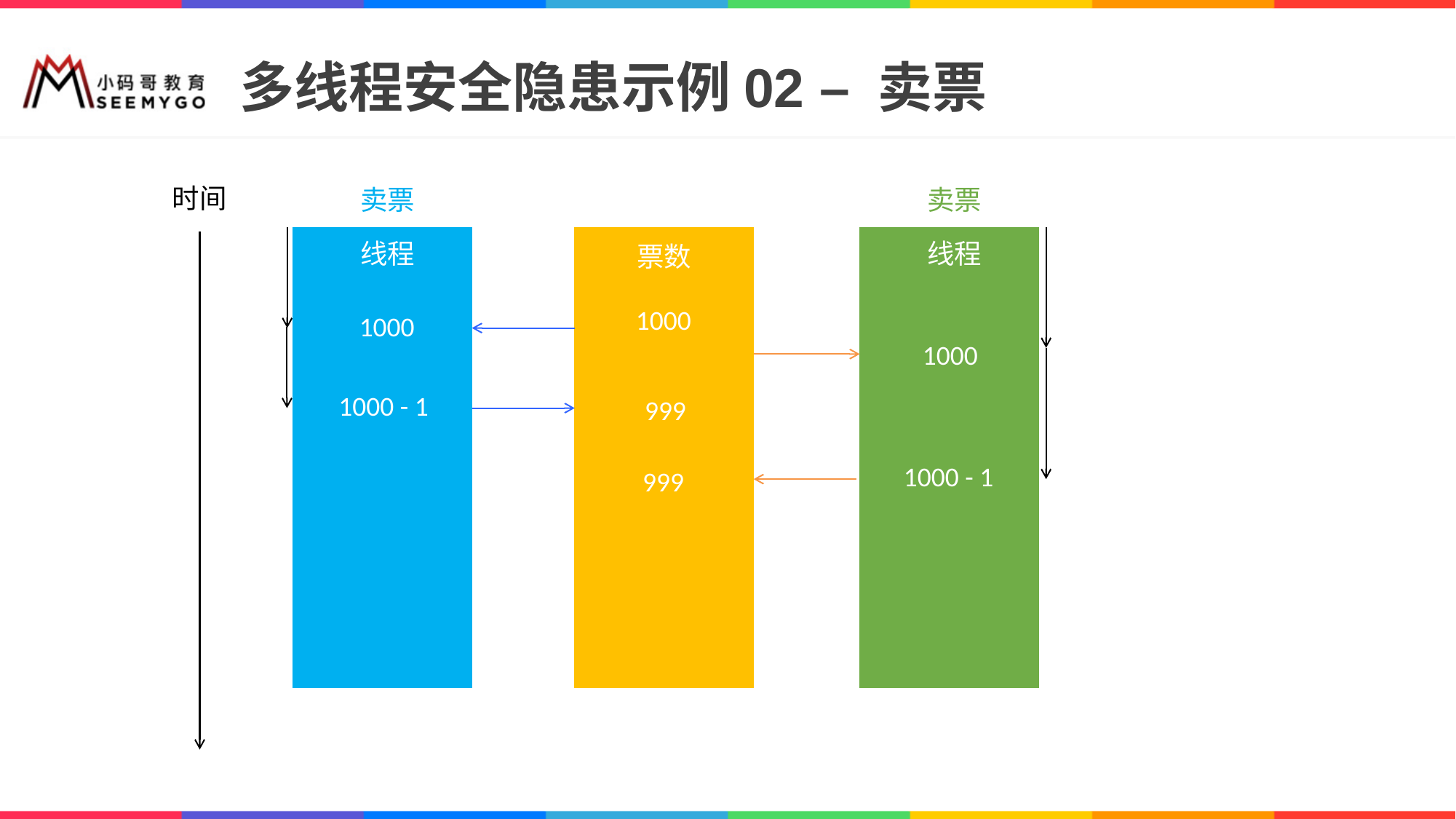

# 多线程安全隐患示例02 – 卖票
时间
卖票
卖票

线程

票数
1000

线程
1000
1000
1000 - 1
999
1000 - 1
999